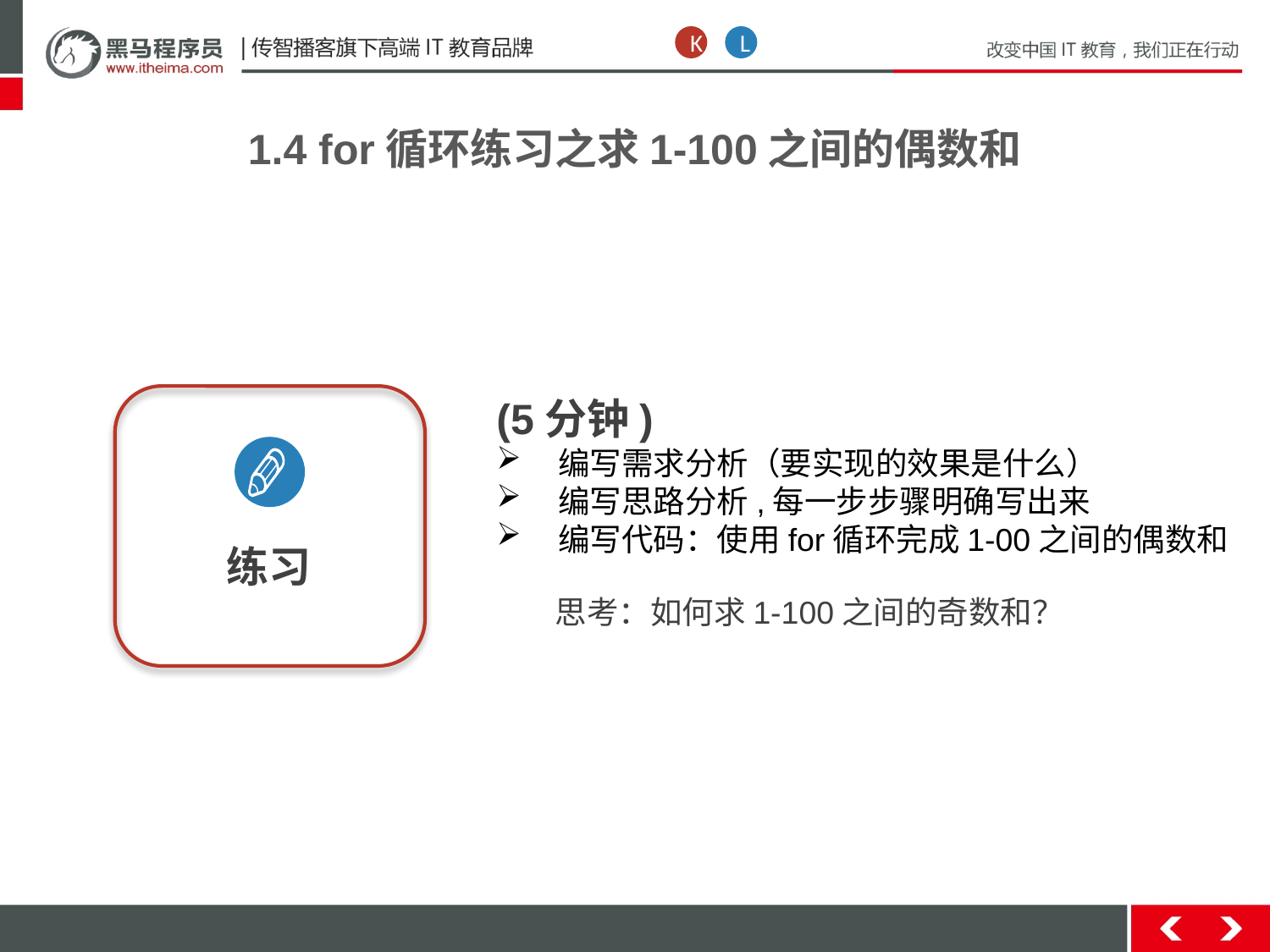

K
L
1.4 for循环练习之求1-100之间的偶数和

练习
(5分钟)
  编写需求分析（要实现的效果是什么）
  编写思路分析,每一步步骤明确写出来
  编写代码：使用for循环完成1-00之间的偶数和
思考：如何求1-100之间的奇数和？